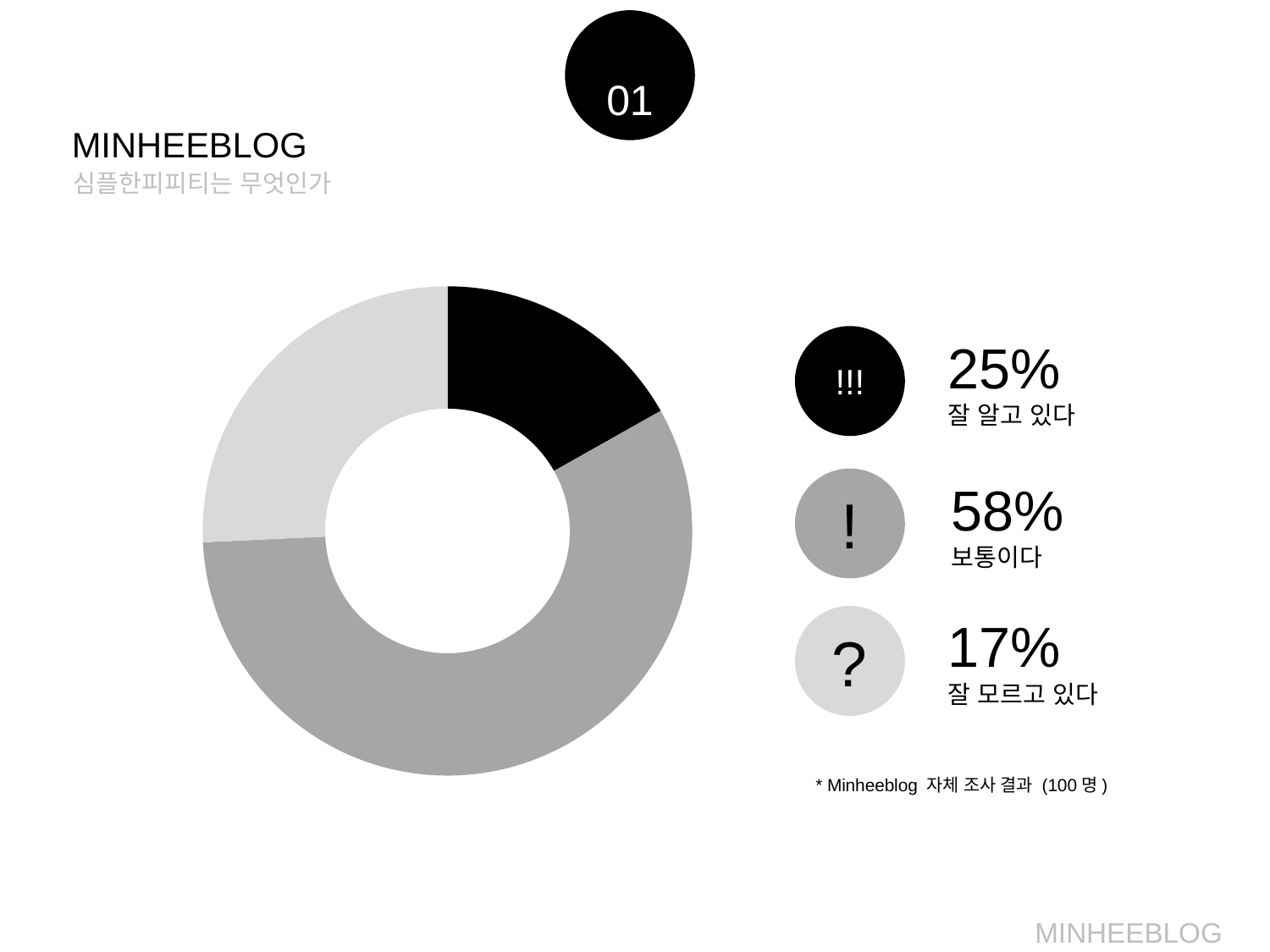

01
MINHEEBLOG
심플한피피티는 무엇인가

### Chart

| Category |  저작권에 대해서 얼마나 알고 계시다고 생각하나요?
 |
|---|---|
| 잘알고있다 | 17.0 |
| 보통 | 58.0 |
| 잘모른다 | 26.0 |
!!!
25%
잘 알고 있다
58%
보통이다
!
17%
잘 모르고 있다
?
* Minheeblog 자체 조사 결과 (100명)
MINHEEBLOG